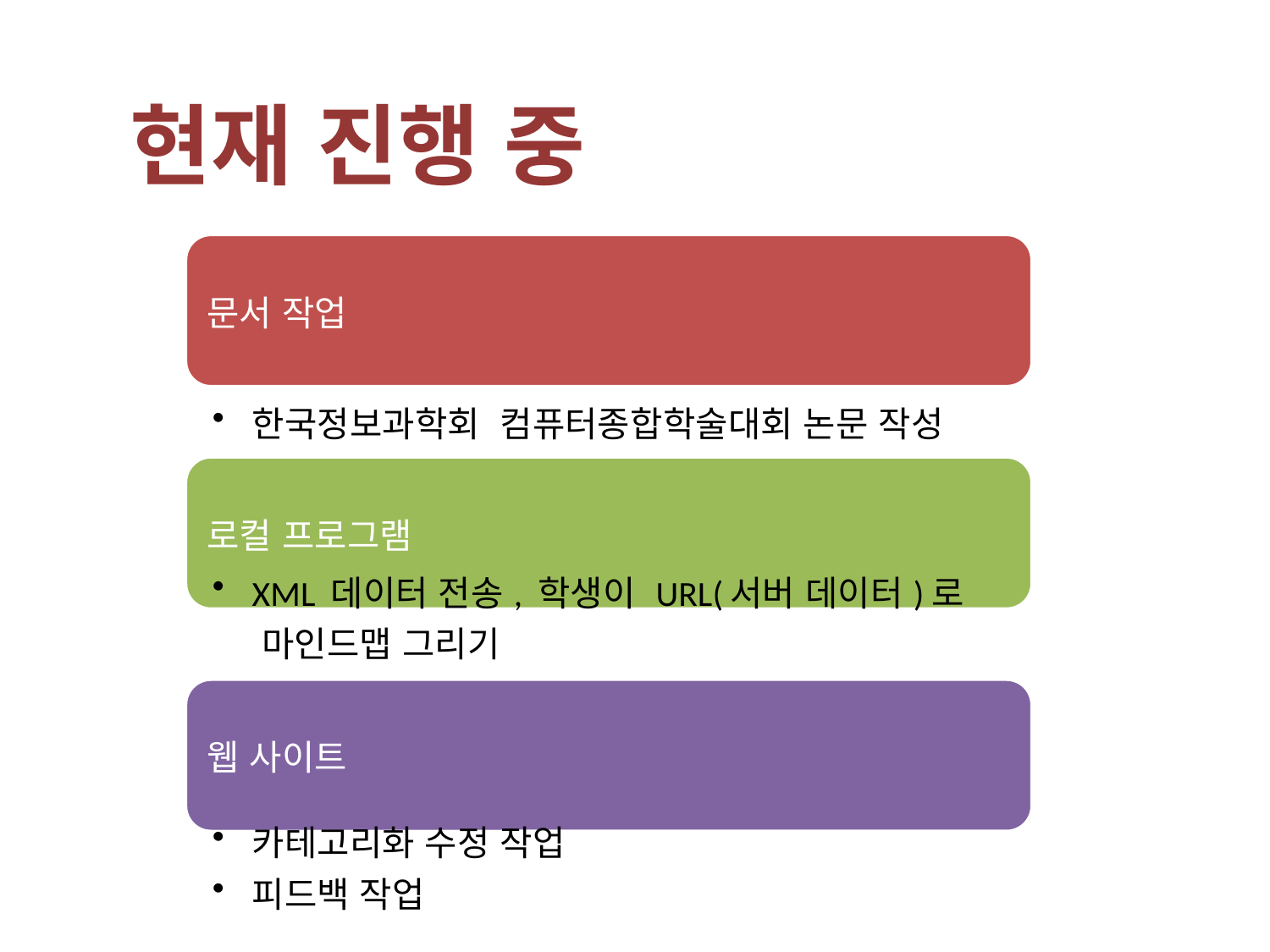

현재 진행 중
문서 작업
XML 데이터 전송, 학생이 URL(서버 데이터)로       마인드맵 그리기
웹 사이트
카테고리화 수정 작업
소켓 통신하여 네비게이션 구현
피드백 작업
로컬 프로그램
한국정보과학회  컴퓨터종합학술대회 논문 작성